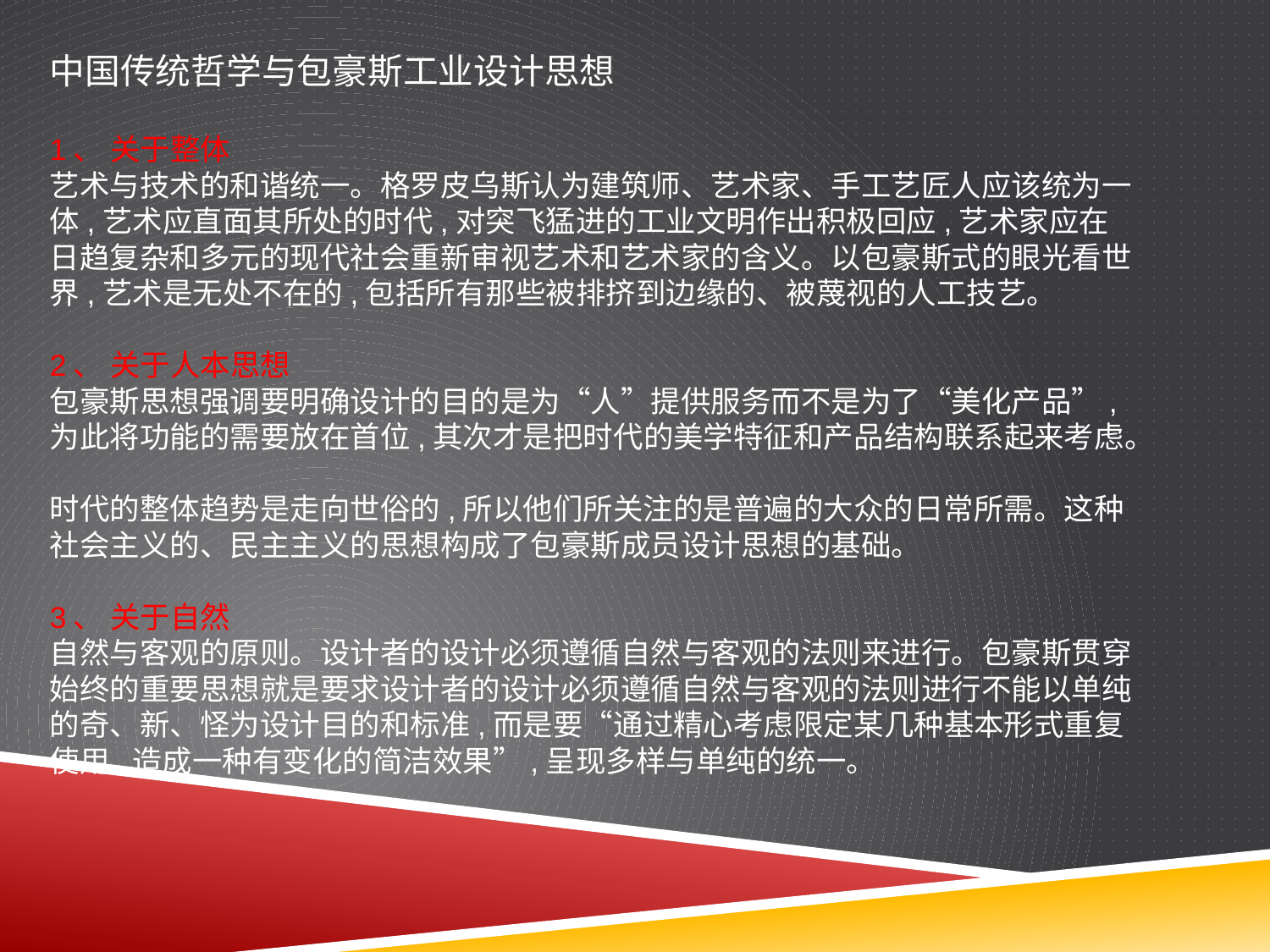

中国传统哲学与包豪斯工业设计思想
1、 关于整体
艺术与技术的和谐统一。格罗皮乌斯认为建筑师、艺术家、手工艺匠人应该统为一体,艺术应直面其所处的时代,对突飞猛进的工业文明作出积极回应,艺术家应在日趋复杂和多元的现代社会重新审视艺术和艺术家的含义。以包豪斯式的眼光看世界,艺术是无处不在的,包括所有那些被排挤到边缘的、被蔑视的人工技艺。
2、 关于人本思想
包豪斯思想强调要明确设计的目的是为“人”提供服务而不是为了“美化产品”,为此将功能的需要放在首位,其次才是把时代的美学特征和产品结构联系起来考虑。
时代的整体趋势是走向世俗的,所以他们所关注的是普遍的大众的日常所需。这种社会主义的、民主主义的思想构成了包豪斯成员设计思想的基础。
3、 关于自然
自然与客观的原则。设计者的设计必须遵循自然与客观的法则来进行。包豪斯贯穿始终的重要思想就是要求设计者的设计必须遵循自然与客观的法则进行不能以单纯的奇、新、怪为设计目的和标准,而是要“通过精心考虑限定某几种基本形式重复使用,造成一种有变化的简洁效果”,呈现多样与单纯的统一。